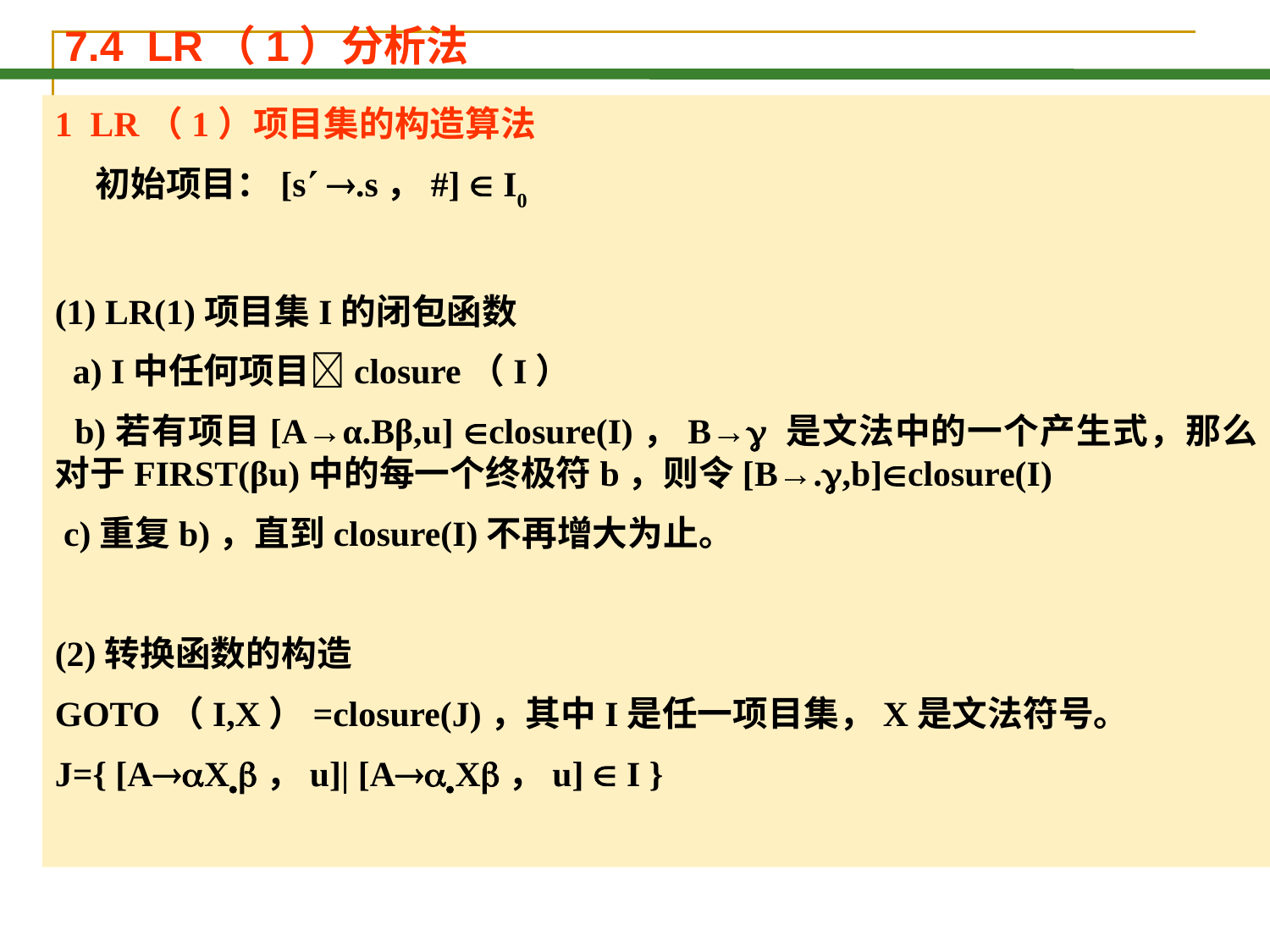

7.4  LR（1）分析法

1  LR（1）项目集的构造算法
    初始项目：[s′ →.s，#] ∈ I0

(1) LR(1)项目集I的闭包函数
  a) I中任何项目∈closure（I）
  b)若有项目[A→α.Bβ,u] ∈closure(I)，B→γ 是文法中的一个产生式，那么对于FIRST(βu)中的每一个终极符b，则令[B→.γ,b]∈closure(I)
 c)重复b)，直到closure(I)不再增大为止。

(2)转换函数的构造
GOTO（I,X）=closure(J)，其中I是任一项目集，X是文法符号。
J={ [A→αX•β，u]| [A→α•Xβ，u] ∈ I }

100